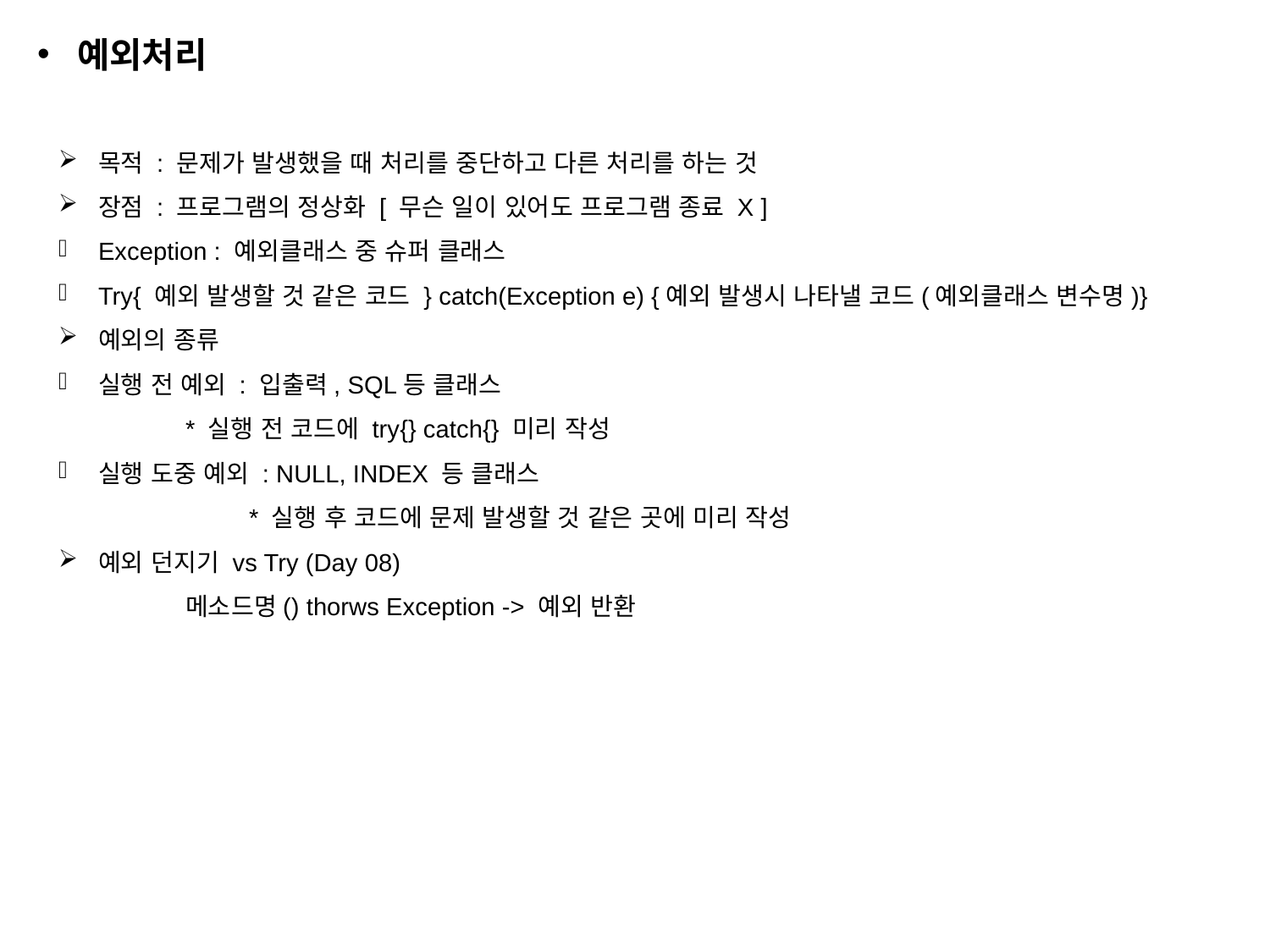

예외처리
목적 : 문제가 발생했을 때 처리를 중단하고 다른 처리를 하는 것
장점 : 프로그램의 정상화 [ 무슨 일이 있어도 프로그램 종료 X ]
Exception : 예외클래스 중 슈퍼 클래스
Try{ 예외 발생할 것 같은 코드 } catch(Exception e) {예외 발생시 나타낼 코드(예외클래스 변수명)}
예외의 종류
실행 전 예외 : 입출력, SQL등 클래스
	* 실행 전 코드에 try{} catch{} 미리 작성
실행 도중 예외 : NULL, INDEX 등 클래스
	* 실행 후 코드에 문제 발생할 것 같은 곳에 미리 작성
예외 던지기 vs Try (Day 08)
	메소드명() thorws Exception -> 예외 반환